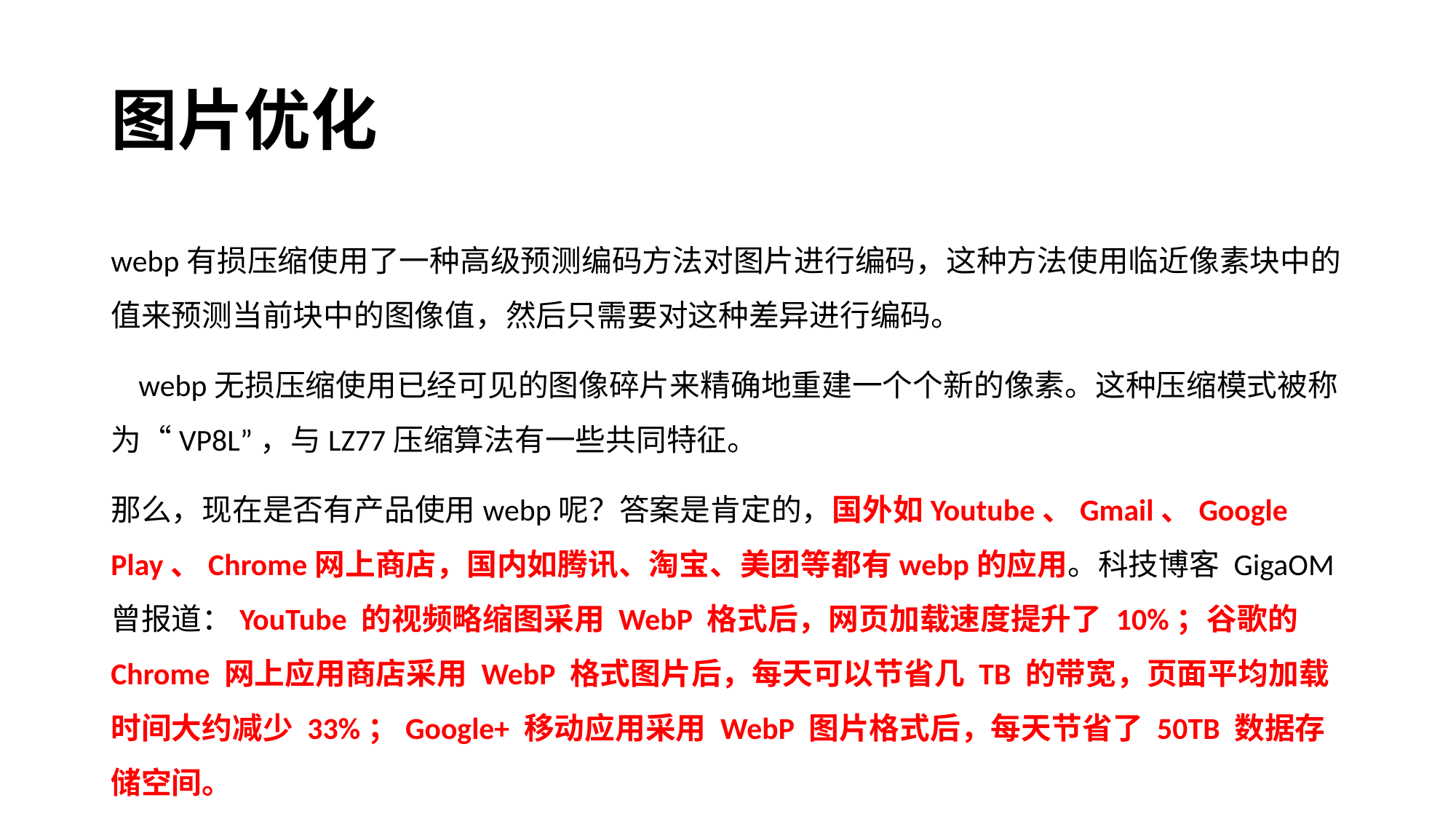

# 图片优化
webp有损压缩使用了一种高级预测编码方法对图片进行编码，这种方法使用临近像素块中的值来预测当前块中的图像值，然后只需要对这种差异进行编码。
    webp无损压缩使用已经可见的图像碎片来精确地重建一个个新的像素。这种压缩模式被称为“VP8L”，与LZ77压缩算法有一些共同特征。
那么，现在是否有产品使用webp呢？答案是肯定的，国外如Youtube、Gmail、Google Play、Chrome网上商店，国内如腾讯、淘宝、美团等都有webp的应用。科技博客 GigaOM 曾报道：YouTube 的视频略缩图采用 WebP 格式后，网页加载速度提升了 10%；谷歌的 Chrome 网上应用商店采用 WebP 格式图片后，每天可以节省几 TB 的带宽，页面平均加载时间大约减少 33%；Google+ 移动应用采用 WebP 图片格式后，每天节省了 50TB 数据存储空间。